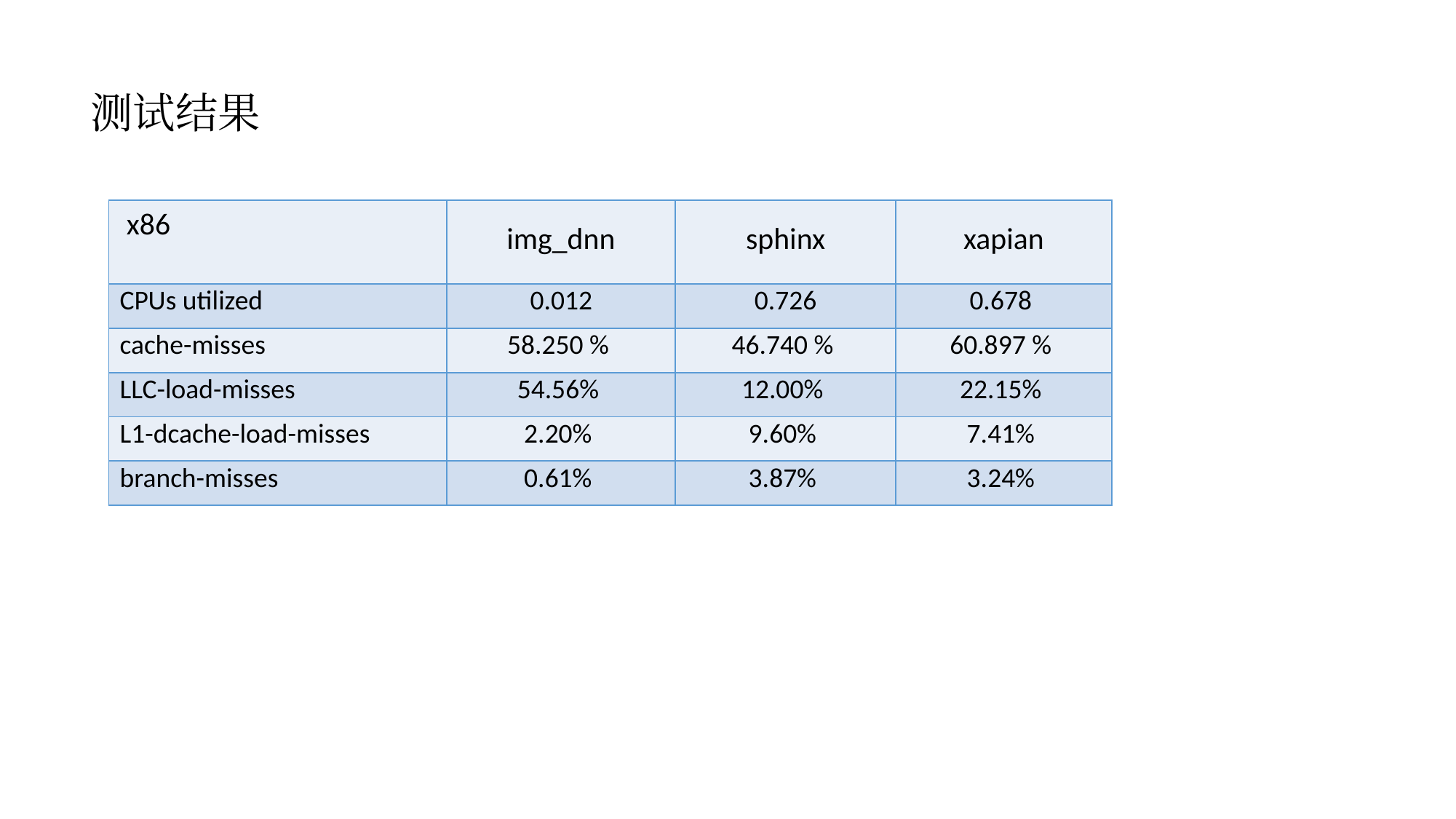

测试结果

| x86 | img\_dnn | sphinx | xapian |
| --- | --- | --- | --- |
| CPUs utilized | 0.012 | 0.726 | 0.678 |
| cache-misses | 58.250 % | 46.740 % | 60.897 % |
| LLC-load-misses | 54.56% | 12.00% | 22.15% |
| L1-dcache-load-misses | 2.20% | 9.60% | 7.41% |
| branch-misses | 0.61% | 3.87% | 3.24% |